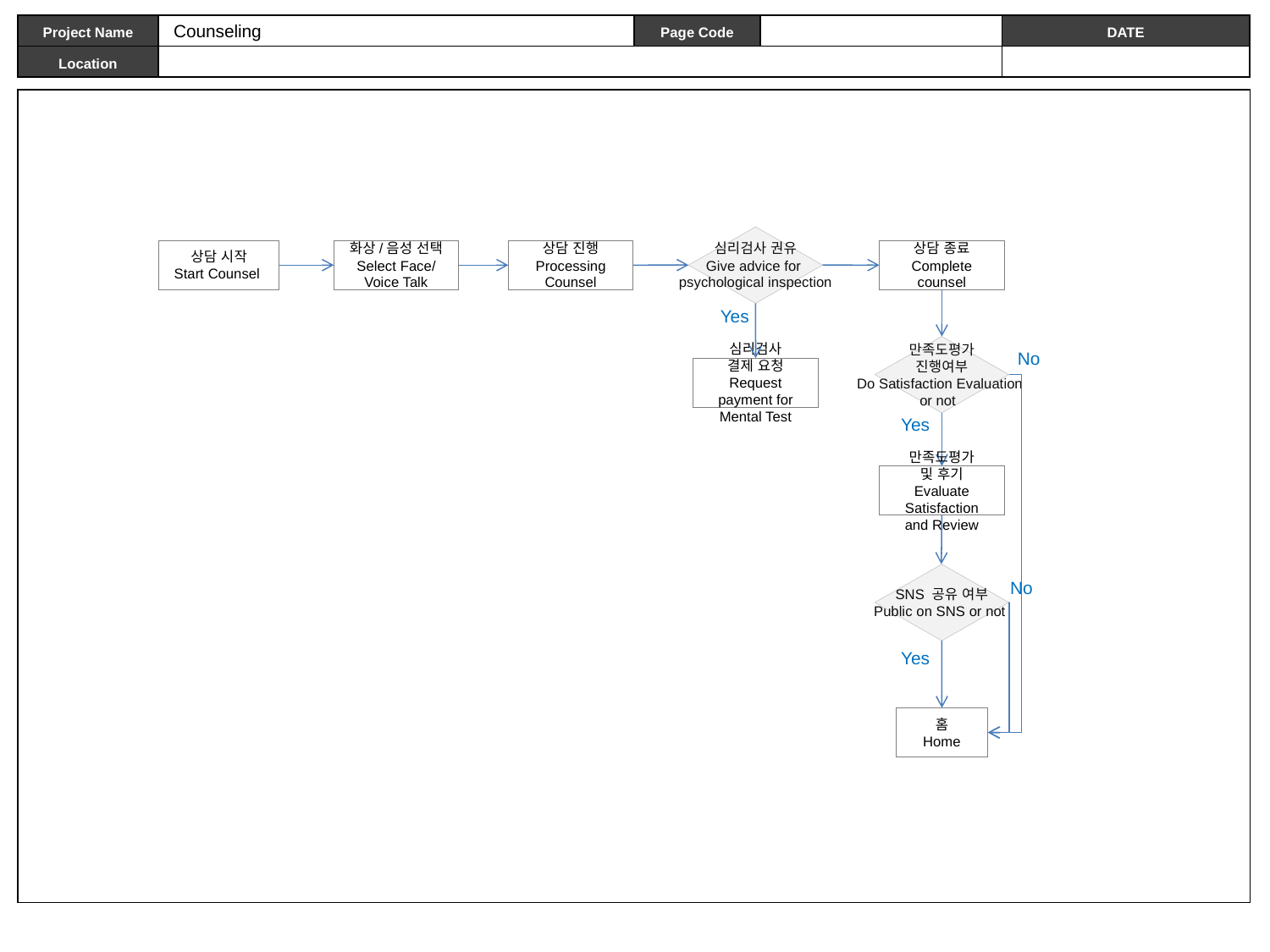

Counseling
심리검사 권유
Give advice for
psychological inspection
상담 시작
Start Counsel
화상/음성 선택
Select Face/Voice Talk
상담 진행
Processing Counsel
상담 종료
Complete counsel
Yes
만족도평가
진행여부
Do Satisfaction Evaluation
or not
No
심리검사
결제 요청
Request payment for Mental Test
Yes
만족도평가
및 후기
Evaluate Satisfaction and Review
SNS 공유 여부
Public on SNS or not
No
Yes
홈
Home